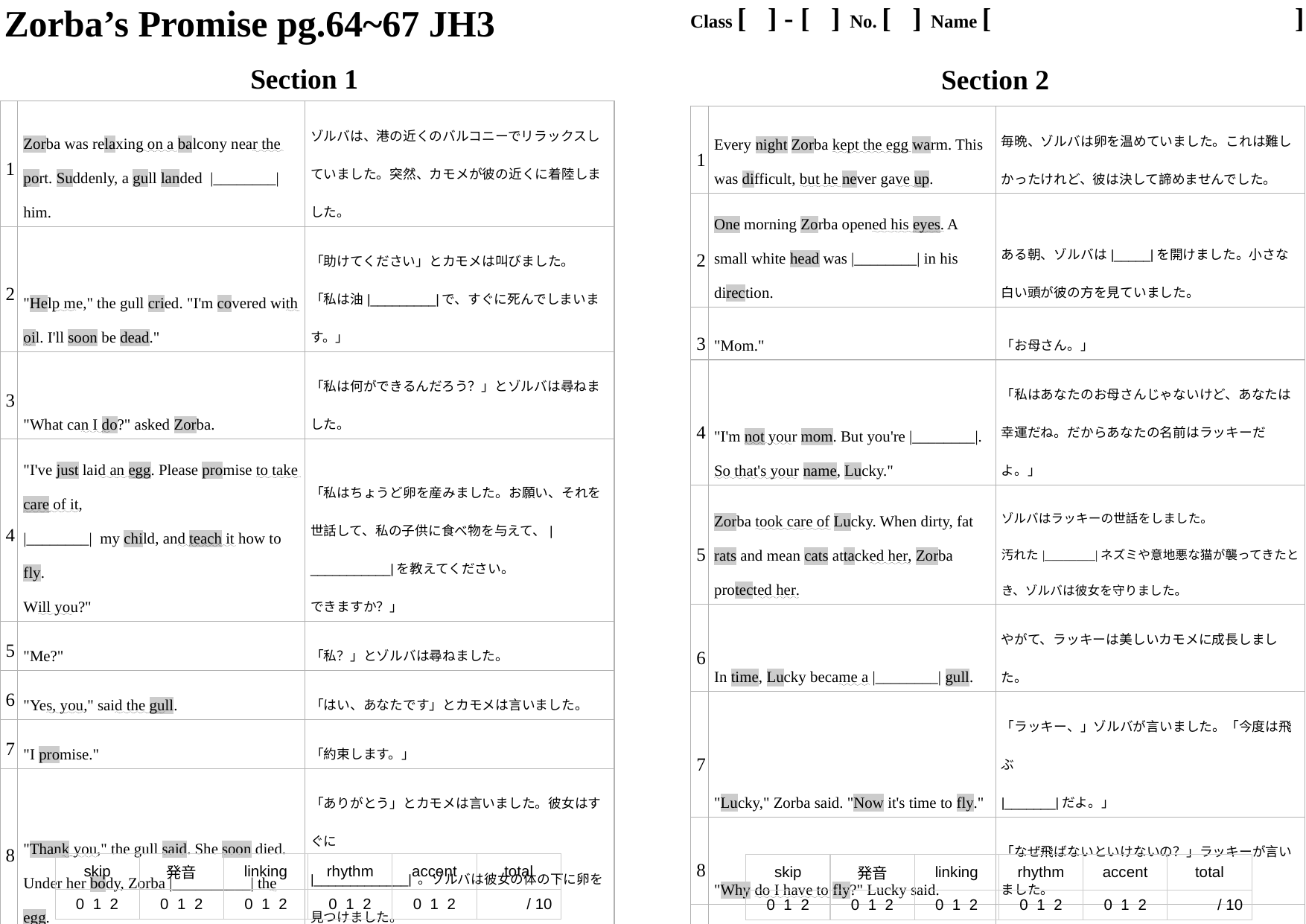

Zorba’s Promise pg.64~67 JH3
Class [   ] - [   ]  No. [   ]  Name [                                           ]
Section 1
Section 2
| 1 | Zorba was relaxing on a balcony near the port. Suddenly, a gull landed |\_\_\_\_\_\_\_\_| him. | ゾルバは、港の近くのバルコニーでリラックスしていました。突然、カモメが彼の近くに着陸しました。 |
| --- | --- | --- |
| 2 | "Help me," the gull cried. "I'm covered with oil. I'll soon be dead." | 「助けてください」とカモメは叫びました。 「私は油|\_\_\_\_\_\_\_\_\_|で、すぐに死んでしまいます。」 |
| 3 | "What can I do?" asked Zorba. | 「私は何ができるんだろう？」とゾルバは尋ねました。 |
| 4 | "I've just laid an egg. Please promise to take care of it, |\_\_\_\_\_\_\_\_| my child, and teach it how to fly. Will you?" | 「私はちょうど卵を産みました。お願い、それを世話して、私の子供に食べ物を与えて、|\_\_\_\_\_\_\_\_\_\_\_|を教えてください。 できますか？」 |
| 5 | "Me?" | 「私？」とゾルバは尋ねました。 |
| 6 | "Yes, you," said the gull. | 「はい、あなたです」とカモメは言いました。 |
| 7 | "I promise." | 「約束します。」 |
| 8 | "Thank you," the gull said. She soon died. Under her body, Zorba |\_\_\_\_\_\_\_\_\_\_| the egg. | 「ありがとう」とカモメは言いました。彼女はすぐに |\_\_\_\_\_\_\_\_\_\_\_\_\_| 。ゾルバは彼女の体の下に卵を見つけました。 |
|  | feed / near / found | 亡くなりました / まみれ / 飛ぶ方法 |
| 1 | Every night Zorba kept the egg warm. This was difficult, but he never gave up. | 毎晩、ゾルバは卵を温めていました。これは難しかったけれど、彼は決して諦めませんでした。 |
| --- | --- | --- |
| 2 | One morning Zorba opened his eyes. A small white head was |\_\_\_\_\_\_\_\_| in his direction. | ある朝、ゾルバは|\_\_\_\_\_|を開けました。小さな白い頭が彼の方を見ていました。 |
| 3 | "Mom." | 「お母さん。」 |
| 4 | "I'm not your mom. But you're |\_\_\_\_\_\_\_\_|. So that's your name, Lucky." | 「私はあなたのお母さんじゃないけど、あなたは幸運だね。だからあなたの名前はラッキーだよ。」 |
| 5 | Zorba took care of Lucky. When dirty, fat rats and mean cats attacked her, Zorba protected her. | ゾルバはラッキーの世話をしました。 汚れた|\_\_\_\_\_\_\_\_|ネズミや意地悪な猫が襲ってきたとき、ゾルバは彼女を守りました。 |
| 6 | In time, Lucky became a |\_\_\_\_\_\_\_\_| gull. | やがて、ラッキーは美しいカモメに成長しました。 |
| 7 | "Lucky," Zorba said. "Now it's time to fly." | 「ラッキー、」ゾルバが言いました。「今度は飛ぶ |\_\_\_\_\_\_\_|だよ。」 |
| 8 | "Why do I have to fly?" Lucky said. | 「なぜ飛ばないといけないの？」ラッキーが言いました。 |
| 9 | "You're a gull." | 「あなたはカモメだからさ。」 |
|  | lucky / beautiful / looking | 太った / 目 / 時 |
| skip | 発音 | linking | rhythm | accent | total |
| --- | --- | --- | --- | --- | --- |
| 0 1 2 | 0 1 2 | 0 1 2 | 0 1 2 | 0 1 2 | / 10 |
| skip | 発音 | linking | rhythm | accent | total |
| --- | --- | --- | --- | --- | --- |
| 0 1 2 | 0 1 2 | 0 1 2 | 0 1 2 | 0 1 2 | / 10 |